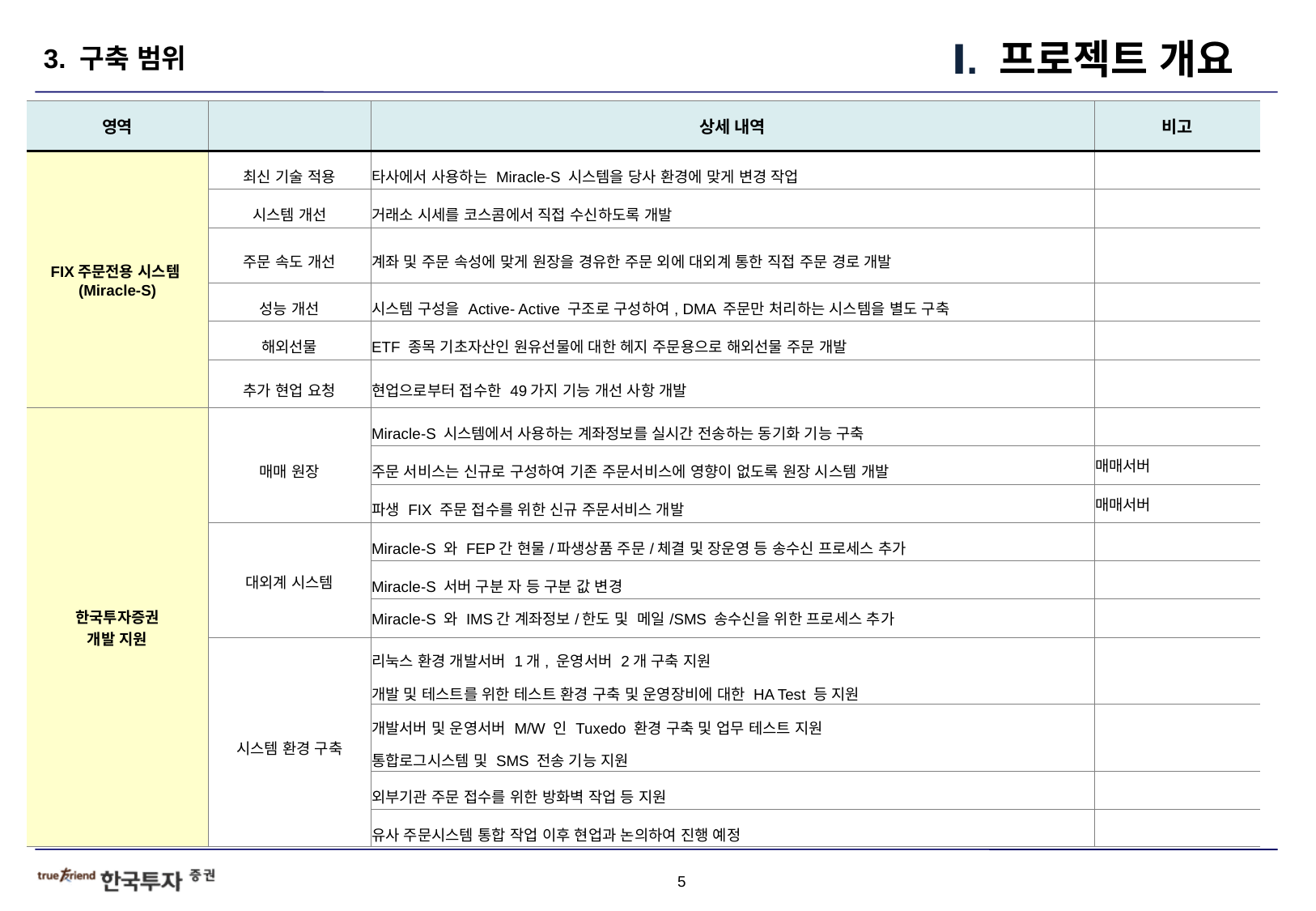

Ⅰ. 프로젝트 개요
3. 구축 범위
| 영역 |  | 상세 내역 | 비고 |
| --- | --- | --- | --- |
| FIX주문전용 시스템 (Miracle-S) | 최신 기술 적용 | 타사에서 사용하는 Miracle-S 시스템을 당사 환경에 맞게 변경 작업 |  |
|  | 시스템 개선 | 거래소 시세를 코스콤에서 직접 수신하도록 개발 |  |
|  | 주문 속도 개선 | 계좌 및 주문 속성에 맞게 원장을 경유한 주문 외에 대외계 통한 직접 주문 경로 개발 |  |
|  | 성능 개선 | 시스템 구성을 Active- Active 구조로 구성하여, DMA 주문만 처리하는 시스템을 별도 구축 |  |
|  | 해외선물 | ETF 종목 기초자산인 원유선물에 대한 헤지 주문용으로 해외선물 주문 개발 |  |
|  | 추가 현업 요청 | 현업으로부터 접수한 49가지 기능 개선 사항 개발 |  |
| 한국투자증권 개발 지원 | 매매 원장 | Miracle-S 시스템에서 사용하는 계좌정보를 실시간 전송하는 동기화 기능 구축 |  |
|  |  | 주문 서비스는 신규로 구성하여 기존 주문서비스에 영향이 없도록 원장 시스템 개발 | 매매서버 |
|  |  | 파생 FIX 주문 접수를 위한 신규 주문서비스 개발 | 매매서버 |
|  | 대외계 시스템 | Miracle-S 와 FEP간 현물/파생상품 주문/체결 및 장운영 등 송수신 프로세스 추가 |  |
|  |  | Miracle-S 서버 구분 자 등 구분 값 변경 |  |
|  |  | Miracle-S 와 IMS간 계좌정보/한도 및 메일/SMS 송수신을 위한 프로세스 추가 |  |
|  | 시스템 환경 구축 | 리눅스 환경 개발서버 1개, 운영서버 2개 구축 지원 개발 및 테스트를 위한 테스트 환경 구축 및 운영장비에 대한 HA Test 등 지원 |  |
|  |  | 개발서버 및 운영서버 M/W 인 Tuxedo 환경 구축 및 업무 테스트 지원 통합로그시스템 및 SMS 전송 기능 지원 |  |
|  |  | 외부기관 주문 접수를 위한 방화벽 작업 등 지원 |  |
|  |  | 유사 주문시스템 통합 작업 이후 현업과 논의하여 진행 예정 |  |